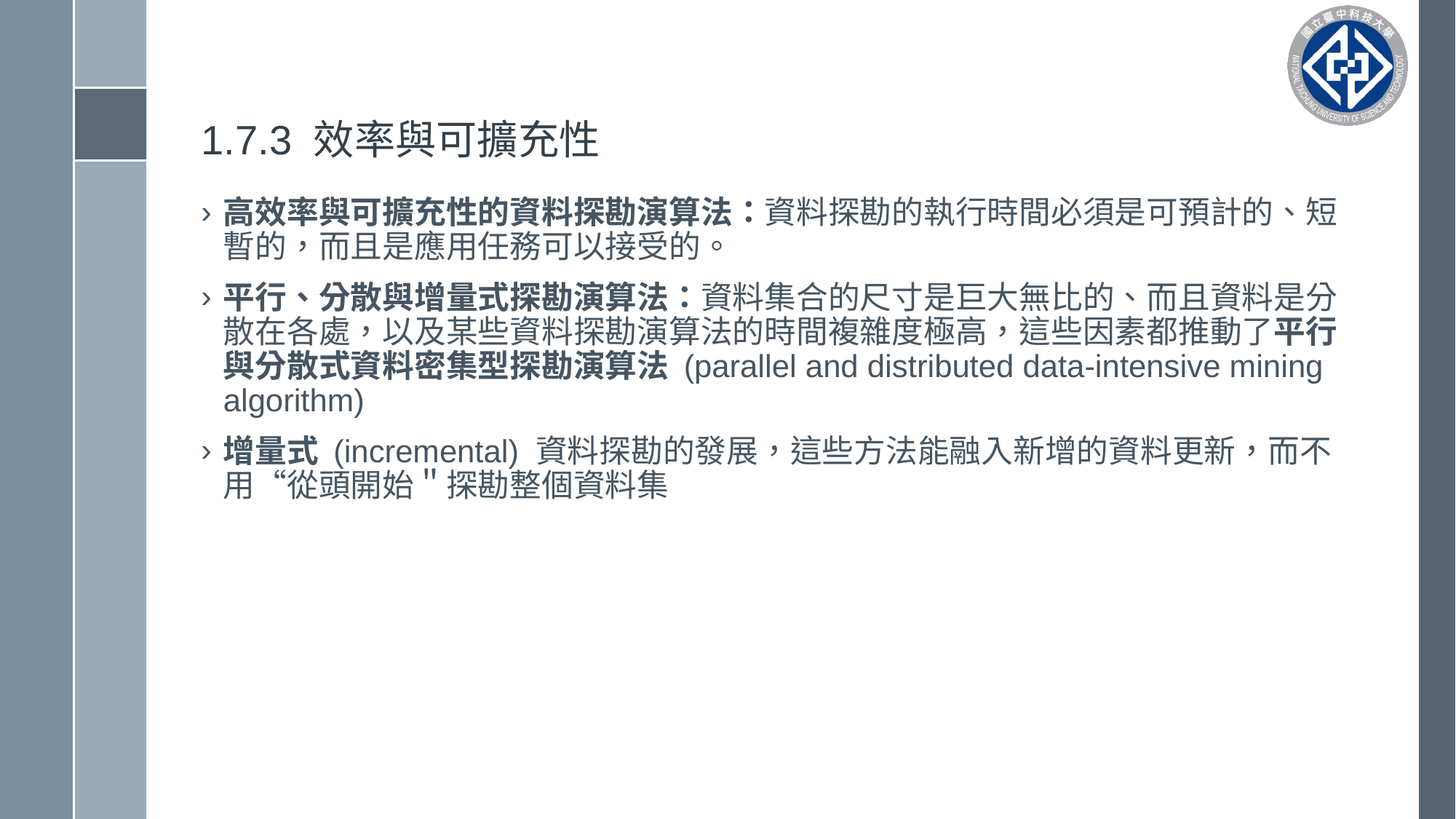

# 1.7.3 效率與可擴充性
高效率與可擴充性的資料探勘演算法：資料探勘的執行時間必須是可預計的、短暫的，而且是應用任務可以接受的。
平行、分散與增量式探勘演算法：資料集合的尺寸是巨大無比的、而且資料是分散在各處，以及某些資料探勘演算法的時間複雜度極高，這些因素都推動了平行與分散式資料密集型探勘演算法 (parallel and distributed data-intensive mining algorithm)
增量式 (incremental) 資料探勘的發展，這些方法能融入新增的資料更新，而不用“從頭開始＂探勘整個資料集